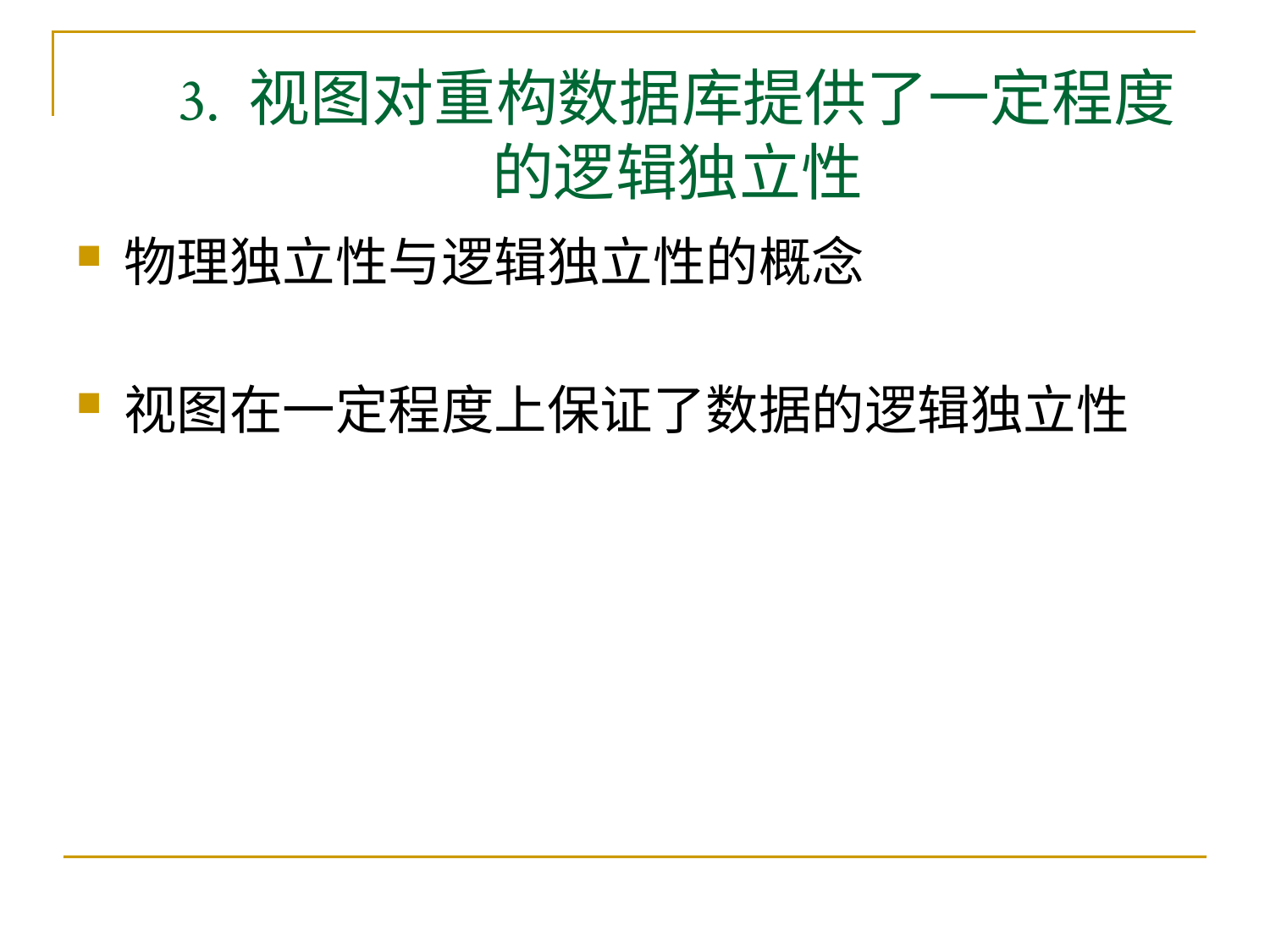

# 3. 视图对重构数据库提供了一定程度的逻辑独立性
物理独立性与逻辑独立性的概念

视图在一定程度上保证了数据的逻辑独立性